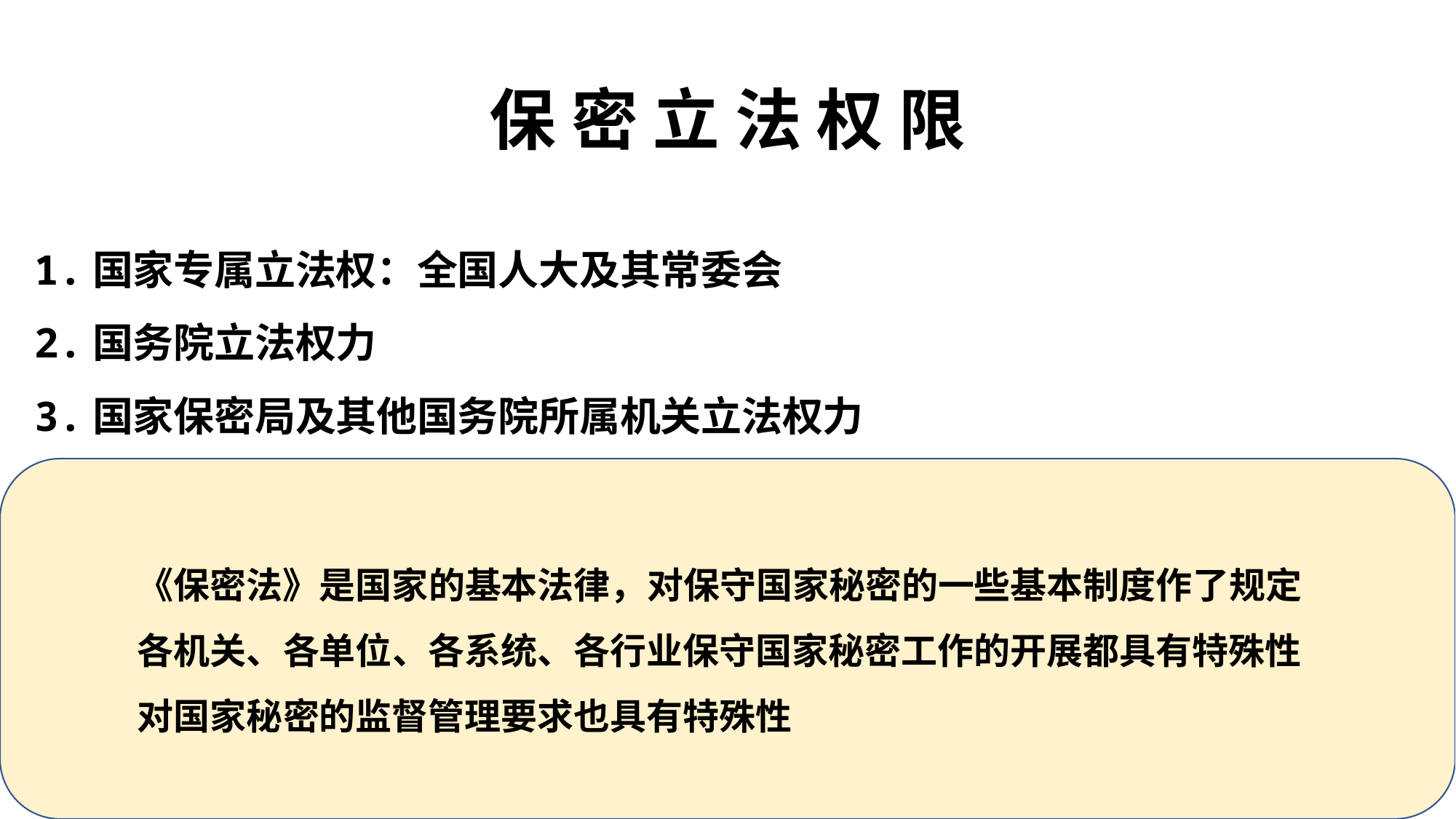

# 保 密 立 法 权 限
1.国家专属立法权：全国人大及其常委会
2.国务院立法权力
3.国家保密局及其他国务院所属机关立法权力
4.地方权力机关、行政机关的立法权
  (1)省、自治区、直辖市的人民代表大会及其常务委员会 地方性保密法规
  (2)较大的市的人民代表大会及其常务委员会           地方性保密法规
  (3)省、自治区、直辖市和较大的市的人民政府         保密规章
	《保密法》是国家的基本法律，对保守国家秘密的一些基本制度作了规定
	各机关、各单位、各系统、各行业保守国家秘密工作的开展都具有特殊性
	对国家秘密的监督管理要求也具有特殊性